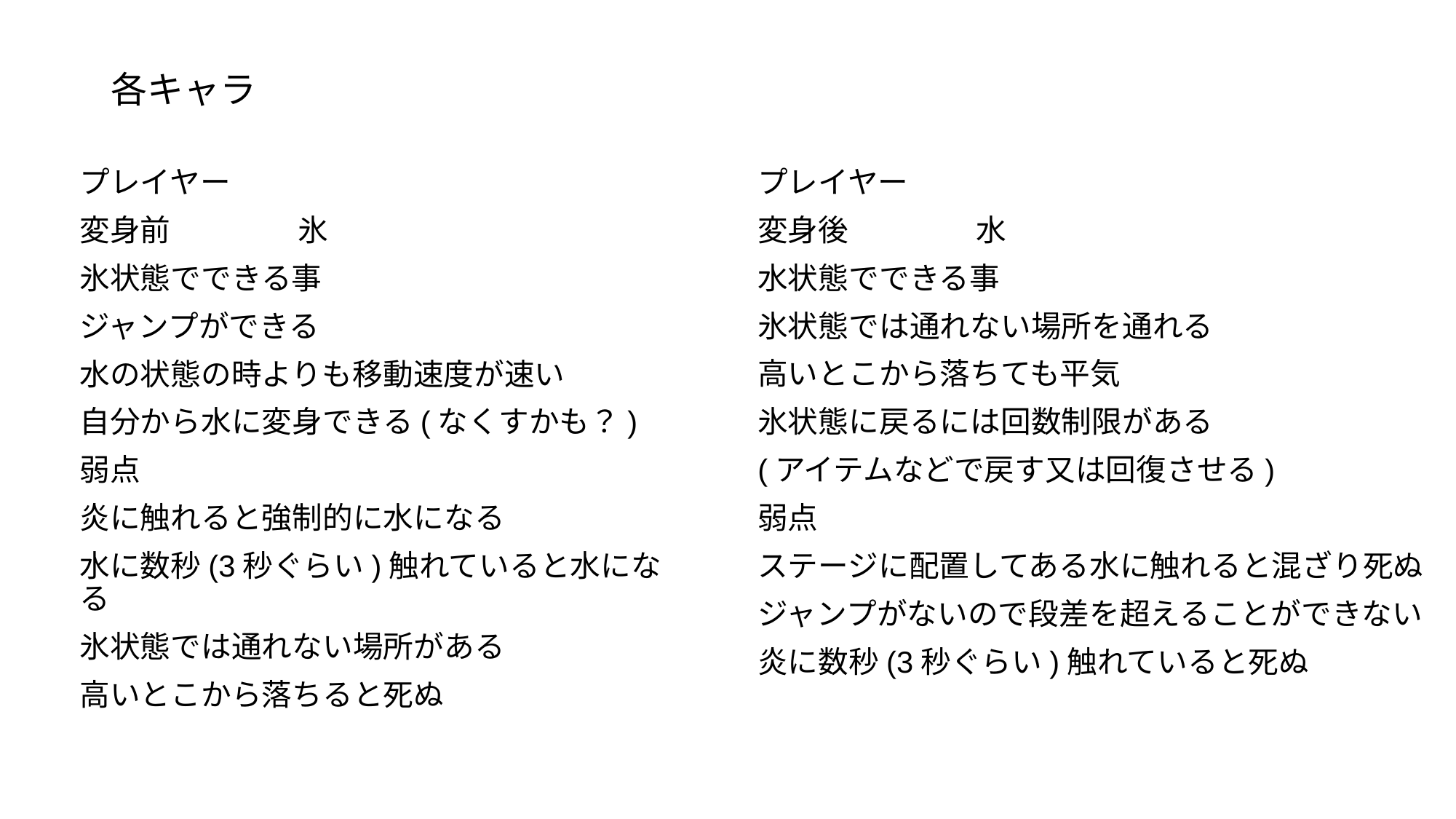

# 各キャラ
プレイヤー
変身前		氷
氷状態でできる事
ジャンプができる
水の状態の時よりも移動速度が速い
自分から水に変身できる(なくすかも？)
弱点
炎に触れると強制的に水になる
水に数秒(3秒ぐらい)触れていると水になる
氷状態では通れない場所がある
高いとこから落ちると死ぬ
プレイヤー
変身後		水
水状態でできる事
氷状態では通れない場所を通れる
高いとこから落ちても平気
氷状態に戻るには回数制限がある
(アイテムなどで戻す又は回復させる)
弱点
ステージに配置してある水に触れると混ざり死ぬ
ジャンプがないので段差を超えることができない
炎に数秒(3秒ぐらい)触れていると死ぬ